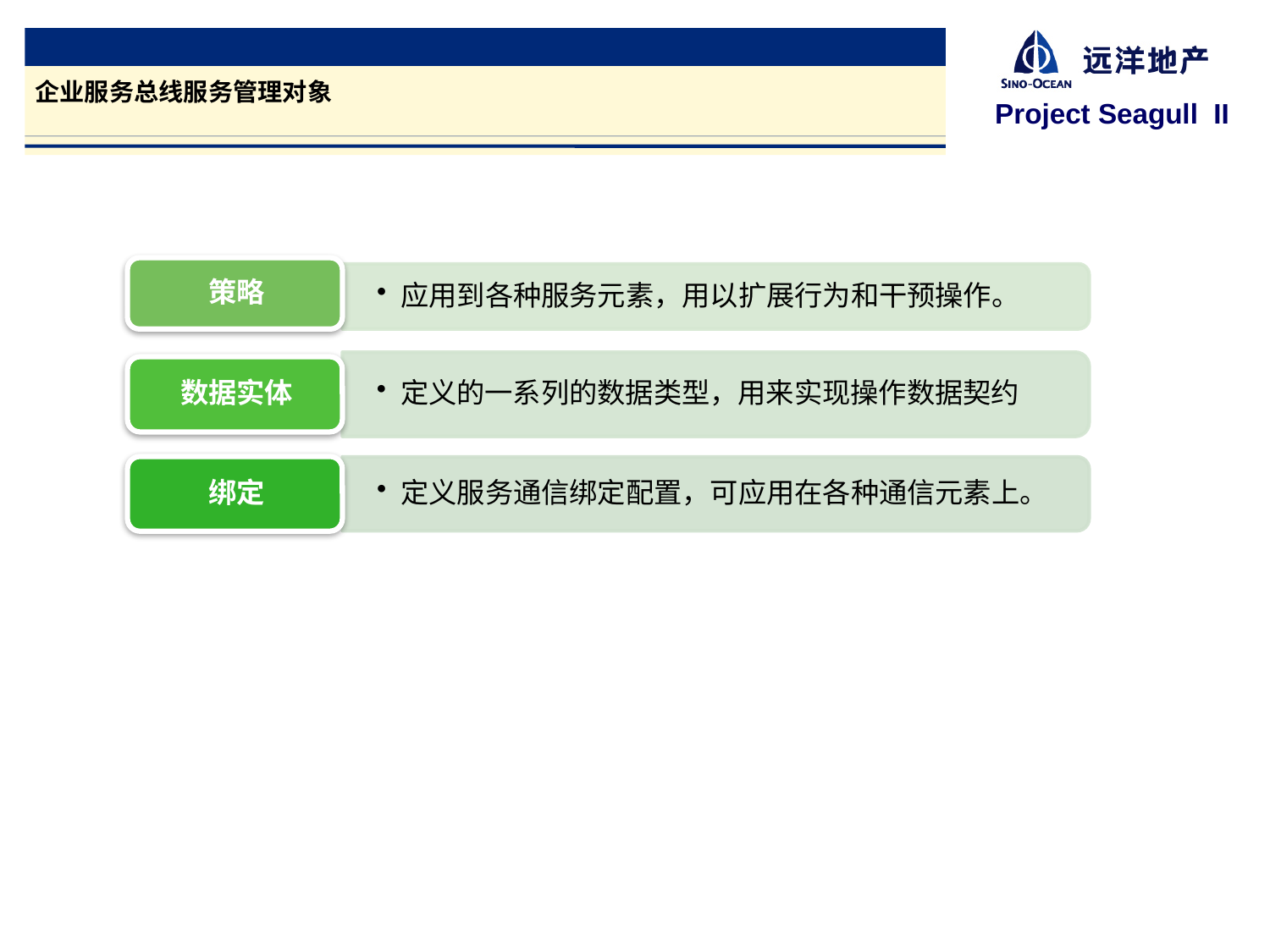

企业服务总线服务管理对象

应用到各种服务元素，用以扩展行为和干预操作。
策略
定义的一系列的数据类型，用来实现操作数据契约
数据实体
定义服务通信绑定配置，可应用在各种通信元素上。
绑定